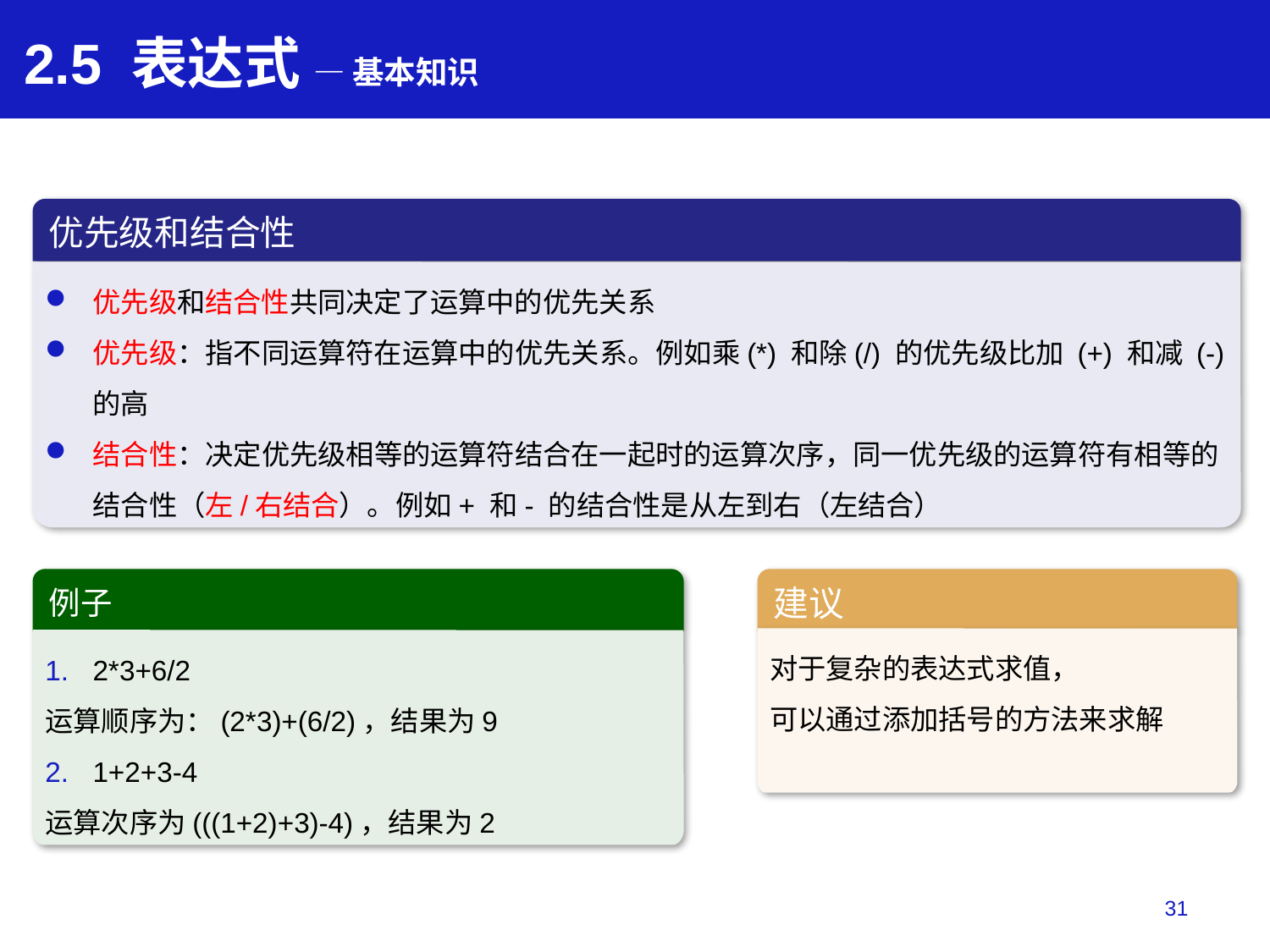

2.5 表达式 — 基本知识
优先级和结合性
优先级和结合性共同决定了运算中的优先关系
优先级：指不同运算符在运算中的优先关系。例如乘(*) 和除(/) 的优先级比加 (+) 和减 (-) 的高
结合性：决定优先级相等的运算符结合在一起时的运算次序，同一优先级的运算符有相等的结合性（左/右结合）。例如+ 和- 的结合性是从左到右（左结合）
例子
建议
对于复杂的表达式求值，
可以通过添加括号的方法来求解

2*3+6/2
运算顺序为：(2*3)+(6/2)，结果为9
1+2+3-4
运算次序为(((1+2)+3)-4)，结果为2
31